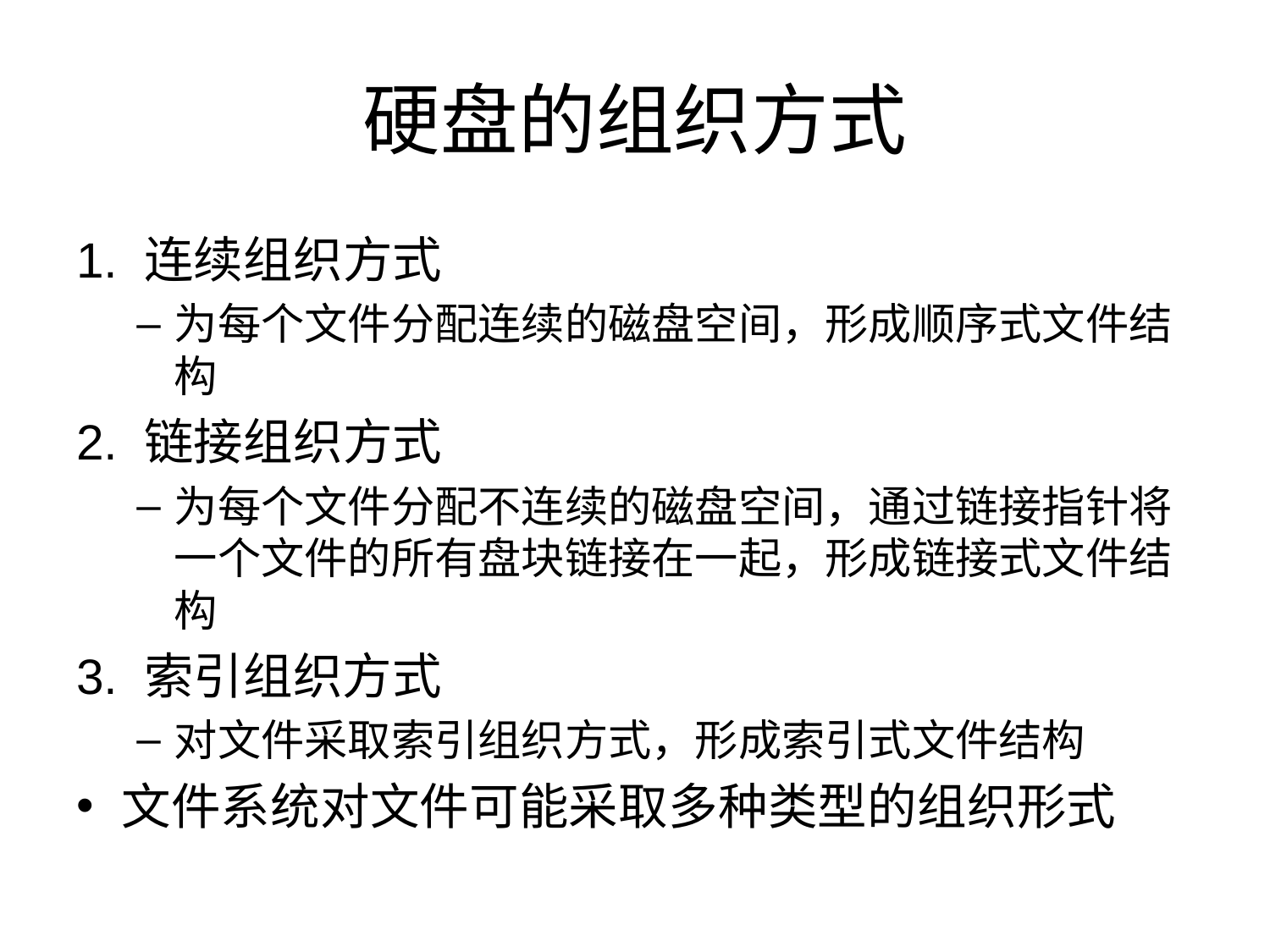

# 硬盘的组织方式
连续组织方式
为每个文件分配连续的磁盘空间，形成顺序式文件结构
链接组织方式
为每个文件分配不连续的磁盘空间，通过链接指针将一个文件的所有盘块链接在一起，形成链接式文件结构
索引组织方式
对文件采取索引组织方式，形成索引式文件结构
文件系统对文件可能采取多种类型的组织形式